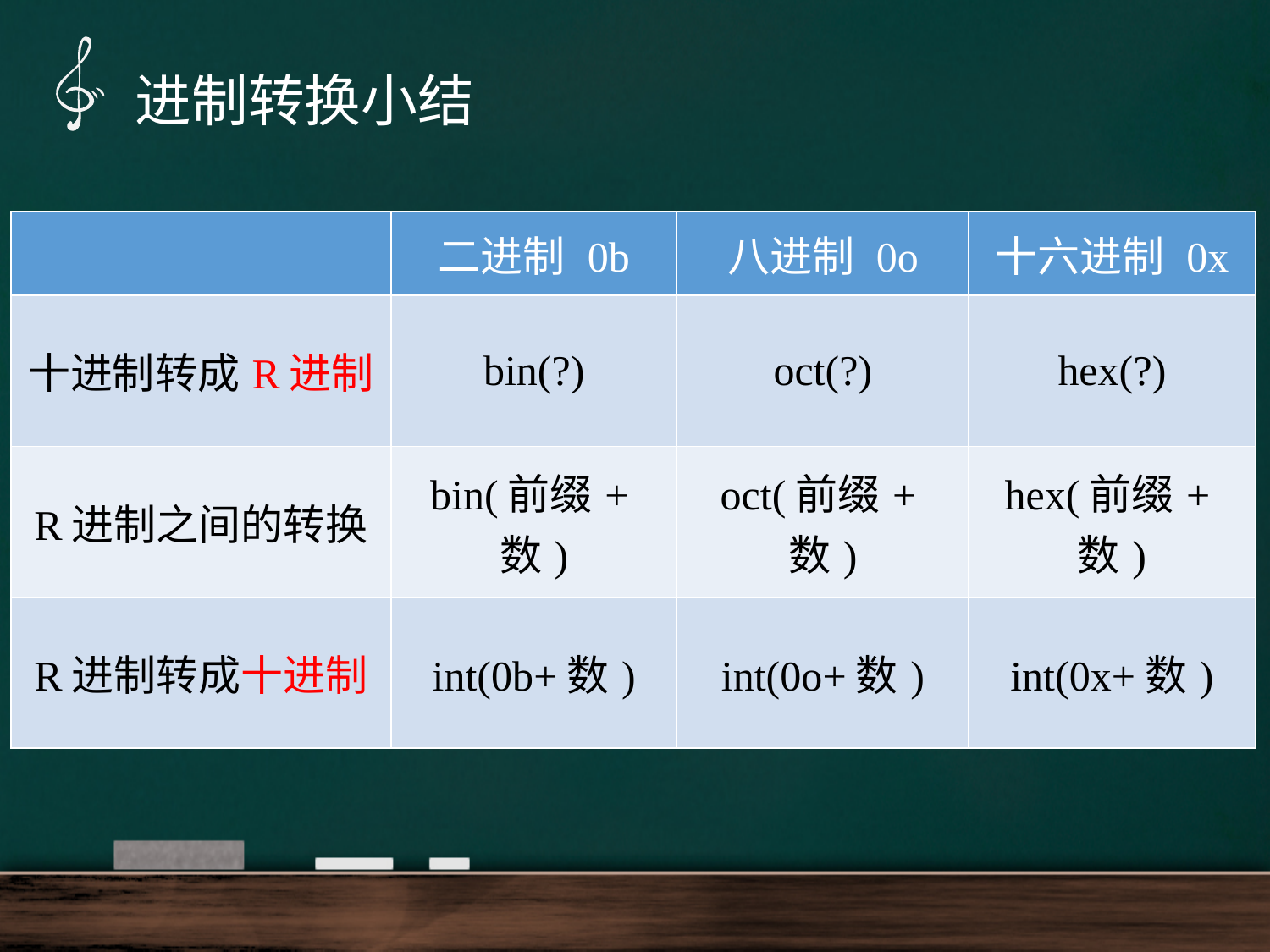

进制转换小结
|  | 二进制 0b | 八进制 0o | 十六进制 0x |
| --- | --- | --- | --- |
| 十进制转成R进制 | bin(?) | oct(?) | hex(?) |
| R进制之间的转换 | bin(前缀+数) | oct(前缀+数) | hex(前缀+数) |
| R进制转成十进制 | int(0b+数) | int(0o+数) | int(0x+数) |